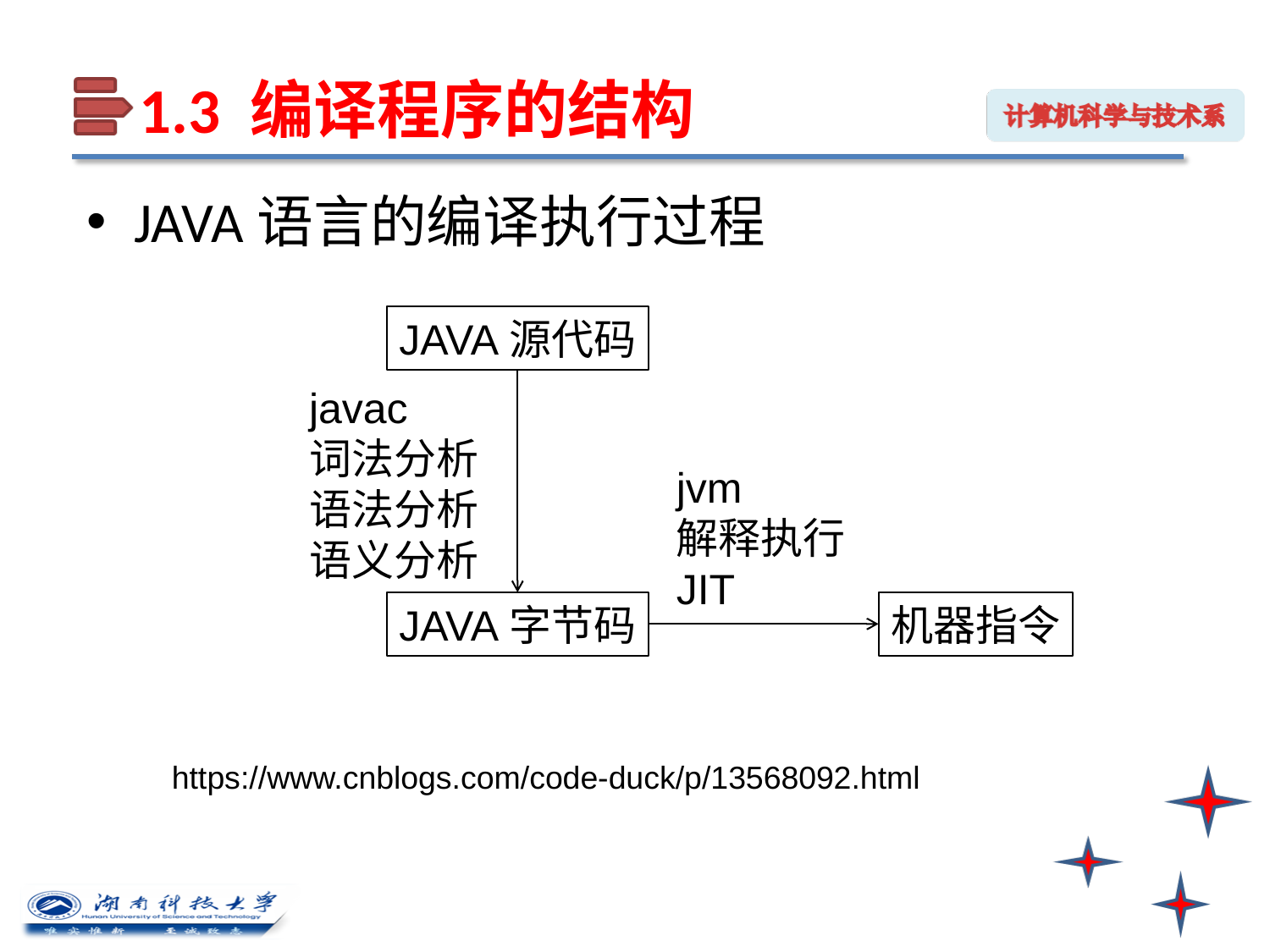

# 1.3 编译程序的结构
JAVA语言的编译执行过程
JAVA源代码
javac
词法分析
语法分析
语义分析
jvm
解释执行
JIT
JAVA字节码
机器指令
https://www.cnblogs.com/code-duck/p/13568092.html